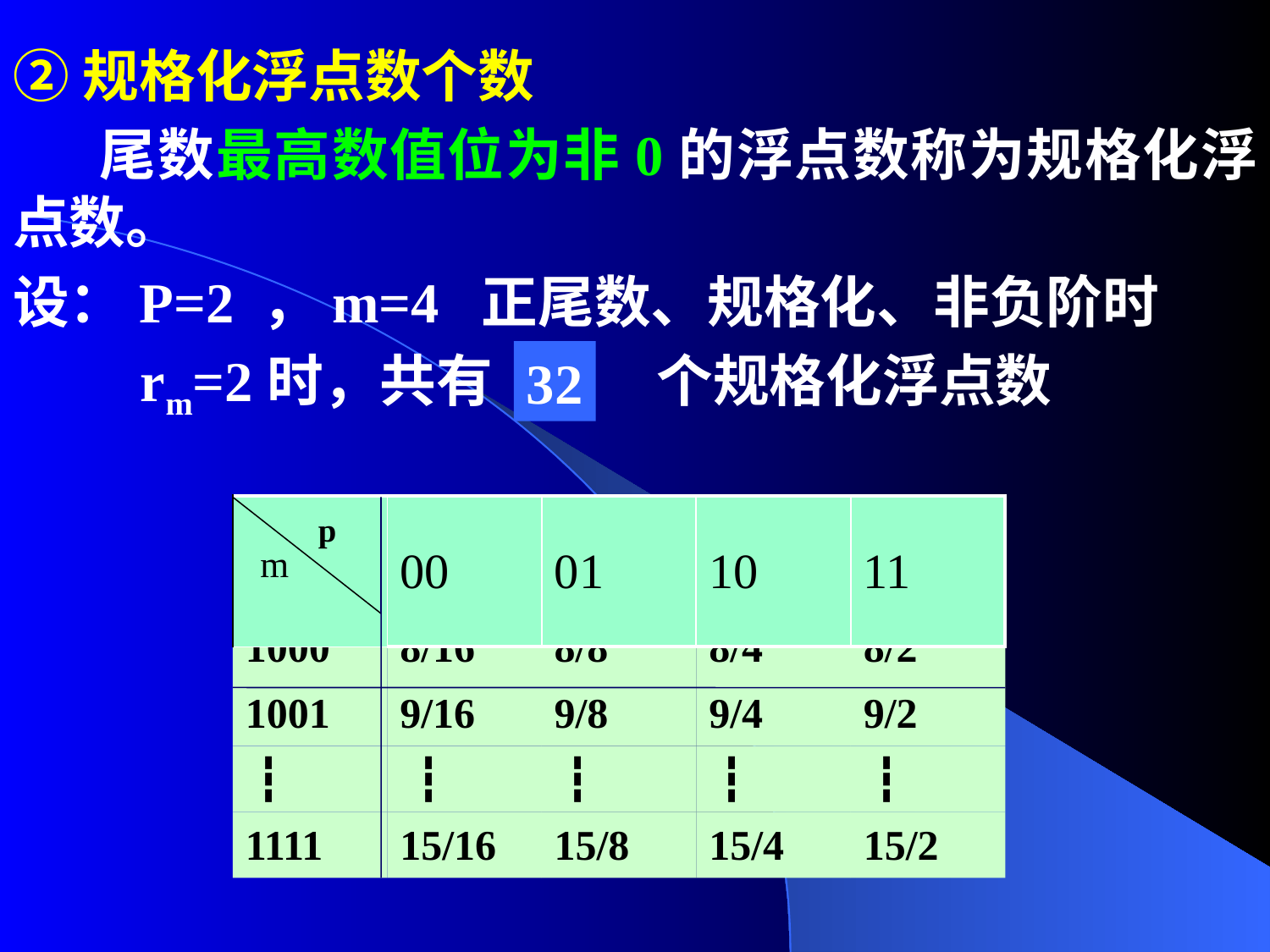

②规格化浮点数个数
     尾数最高数值位为非0的浮点数称为规格化浮点数。
设：P=2 ，m=4  正尾数、规格化、非负阶时
         rm=2时，共有    ?    个规格化浮点数
32
| m p | 00 | 01 | 10 | 11 |
| --- | --- | --- | --- | --- |

1000

8/16
8/8
8/4

8/2

1001

9/16

9/8

9/4

9/2

 ┇

  ┇

 ┇

 ┇

 ┇
1111

15/16

15/8

15/4

15/2

31